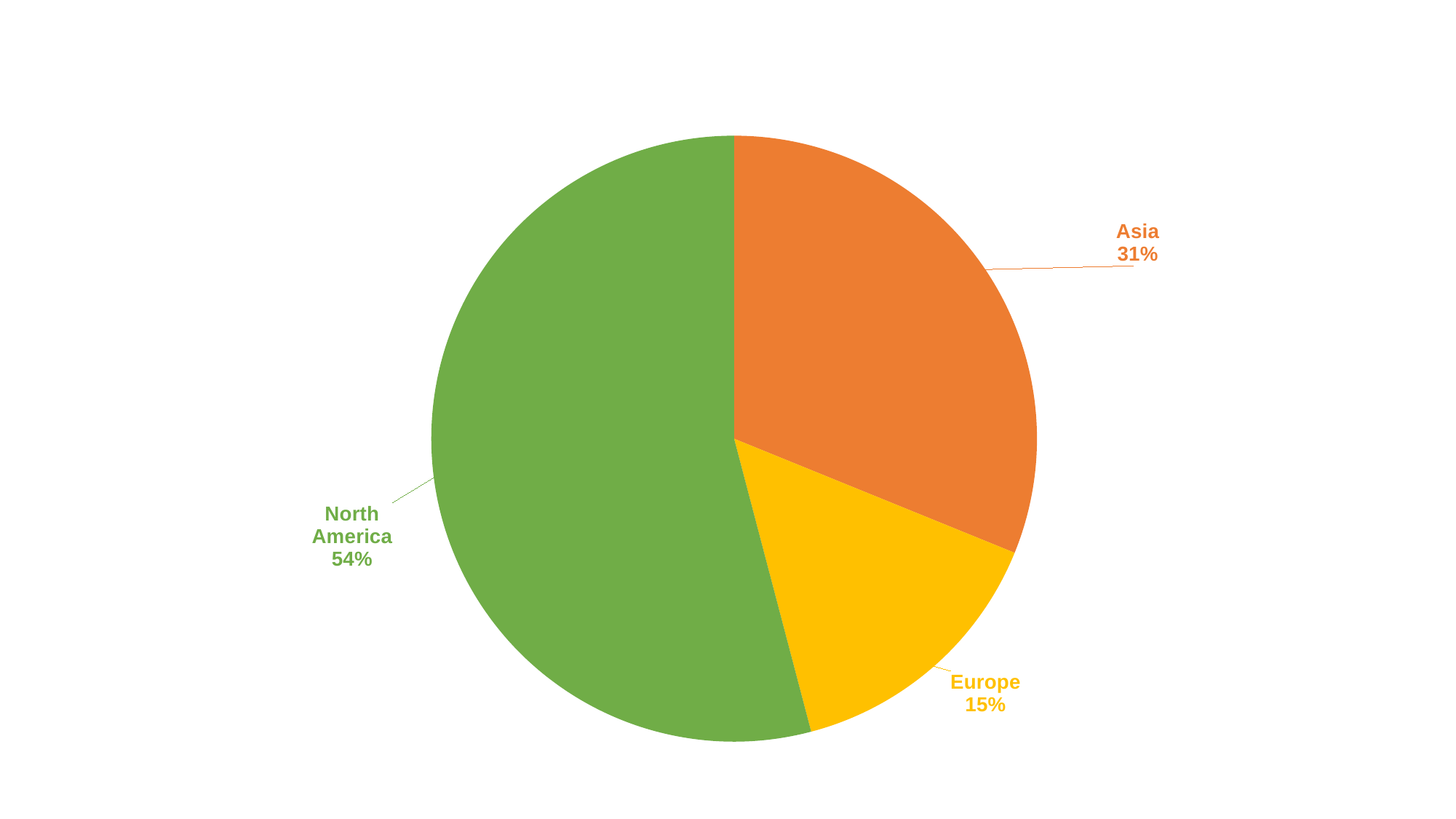

### Chart

| Category | 销售额 |
|---|---|
| Asia | 19.0 |
| Europe | 9.0 |
| North America | 33.0 |